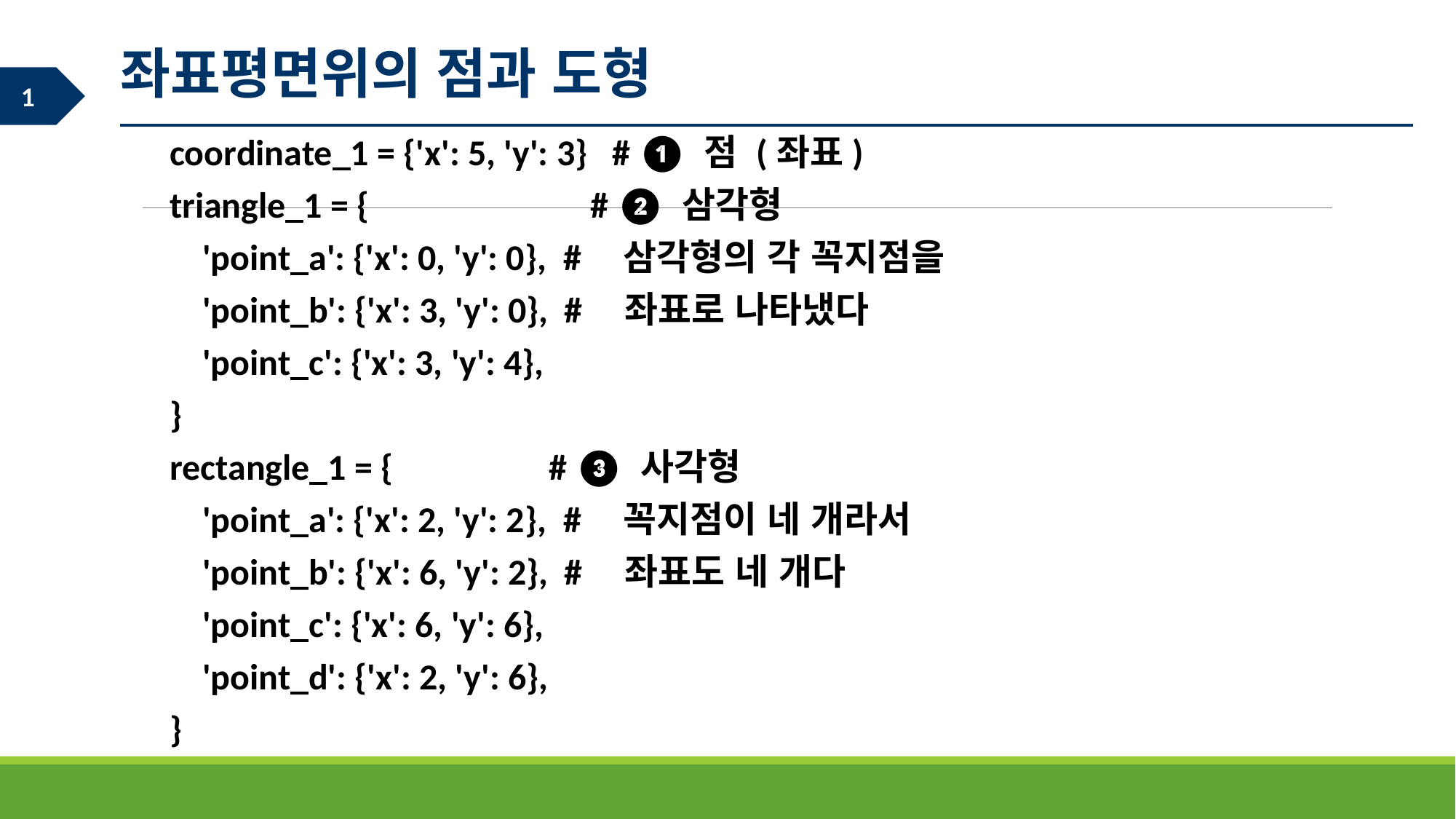

좌표평면위의 점과 도형
coordinate_1 = {'x': 5, 'y': 3}   # ❶ 점 (좌표)
triangle_1 = {                           # ❷ 삼각형
    'point_a': {'x': 0, 'y': 0},  #    삼각형의 각 꼭지점을
    'point_b': {'x': 3, 'y': 0},  #    좌표로 나타냈다
    'point_c': {'x': 3, 'y': 4},
}
rectangle_1 = {                   # ❸ 사각형
    'point_a': {'x': 2, 'y': 2},  #    꼭지점이 네 개라서
    'point_b': {'x': 6, 'y': 2},  #    좌표도 네 개다
    'point_c': {'x': 6, 'y': 6},
    'point_d': {'x': 2, 'y': 6},
}